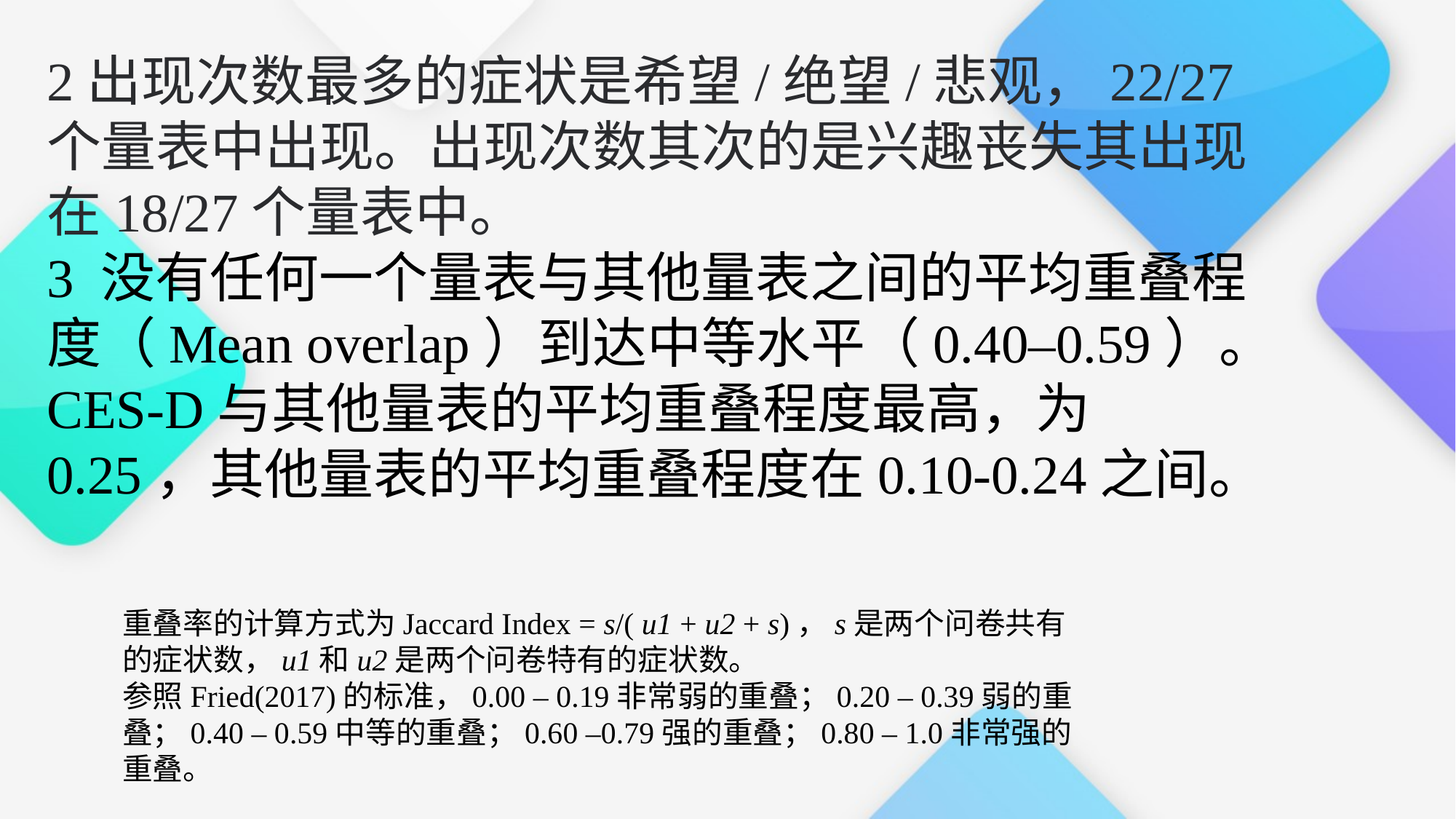

2出现次数最多的症状是希望/绝望/悲观，22/27个量表中出现。出现次数其次的是兴趣丧失其出现在18/27个量表中。
3 没有任何一个量表与其他量表之间的平均重叠程度（Mean overlap）到达中等水平（0.40–0.59）。CES-D与其他量表的平均重叠程度最高，为0.25，其他量表的平均重叠程度在0.10-0.24之间。
重叠率的计算方式为Jaccard Index = s/( u1 + u2 + s)，s是两个问卷共有的症状数，u1和u2是两个问卷特有的症状数。
参照Fried(2017)的标准，0.00 – 0.19非常弱的重叠；0.20 – 0.39弱的重叠；0.40 – 0.59中等的重叠；0.60 –0.79强的重叠；0.80 – 1.0非常强的重叠。